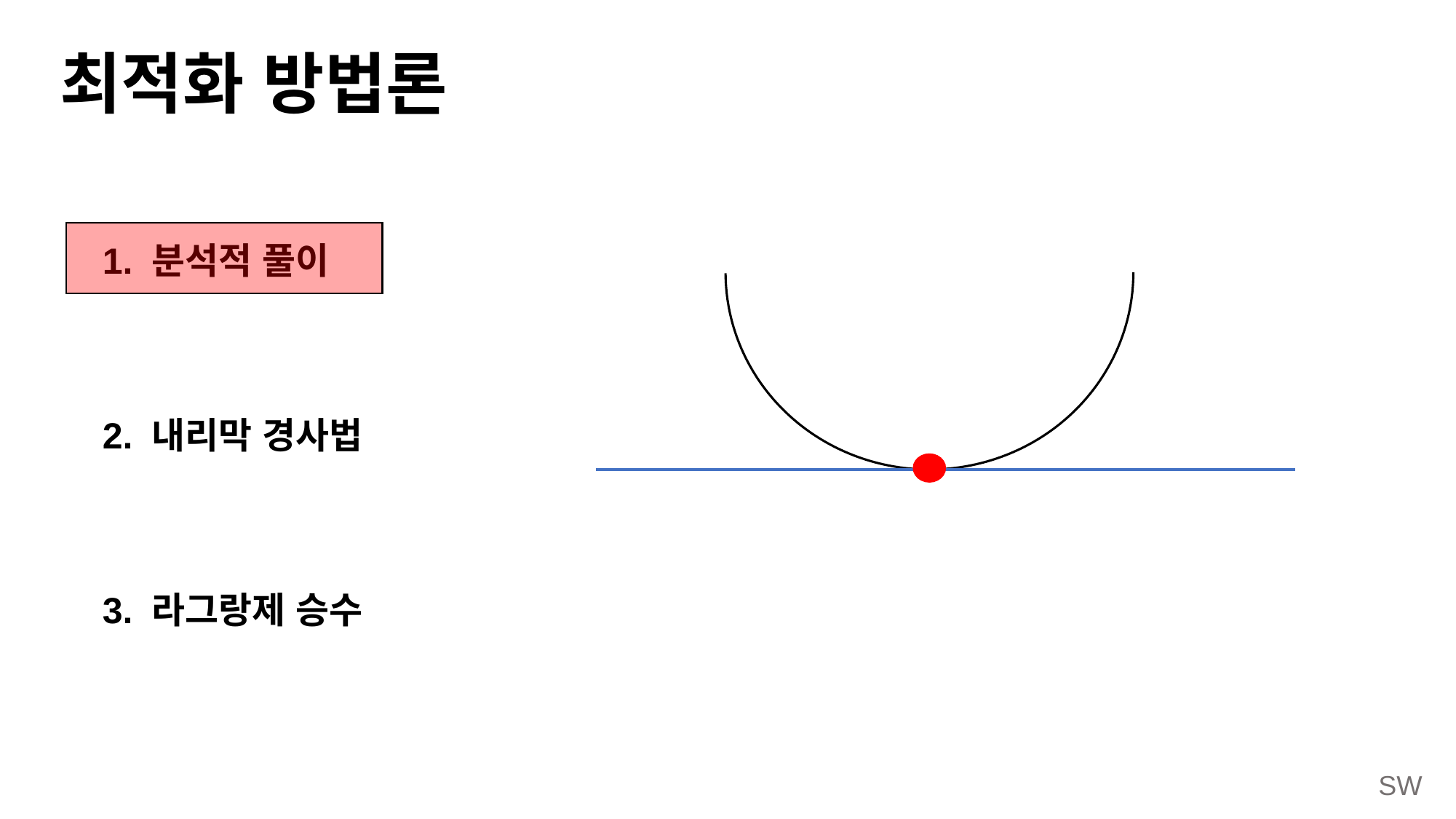

# 최적화 방법론

1. 분석적 풀이

2. 내리막 경사법

3. 라그랑제 승수